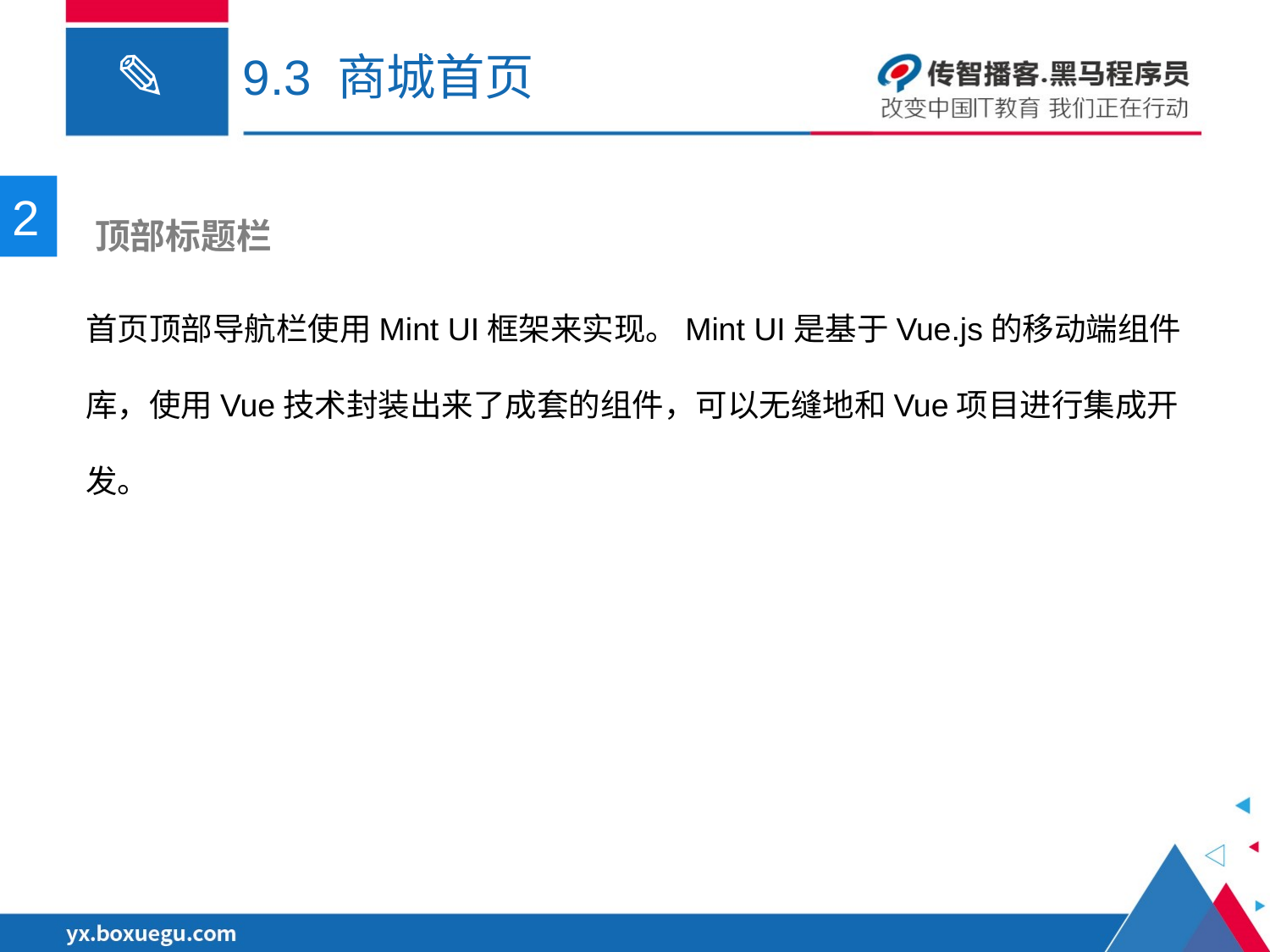

# 9.3 商城首页

2
  顶部标题栏
首页顶部导航栏使用Mint UI框架来实现。Mint UI是基于Vue.js的移动端组件库，使用Vue技术封装出来了成套的组件，可以无缝地和Vue项目进行集成开发。